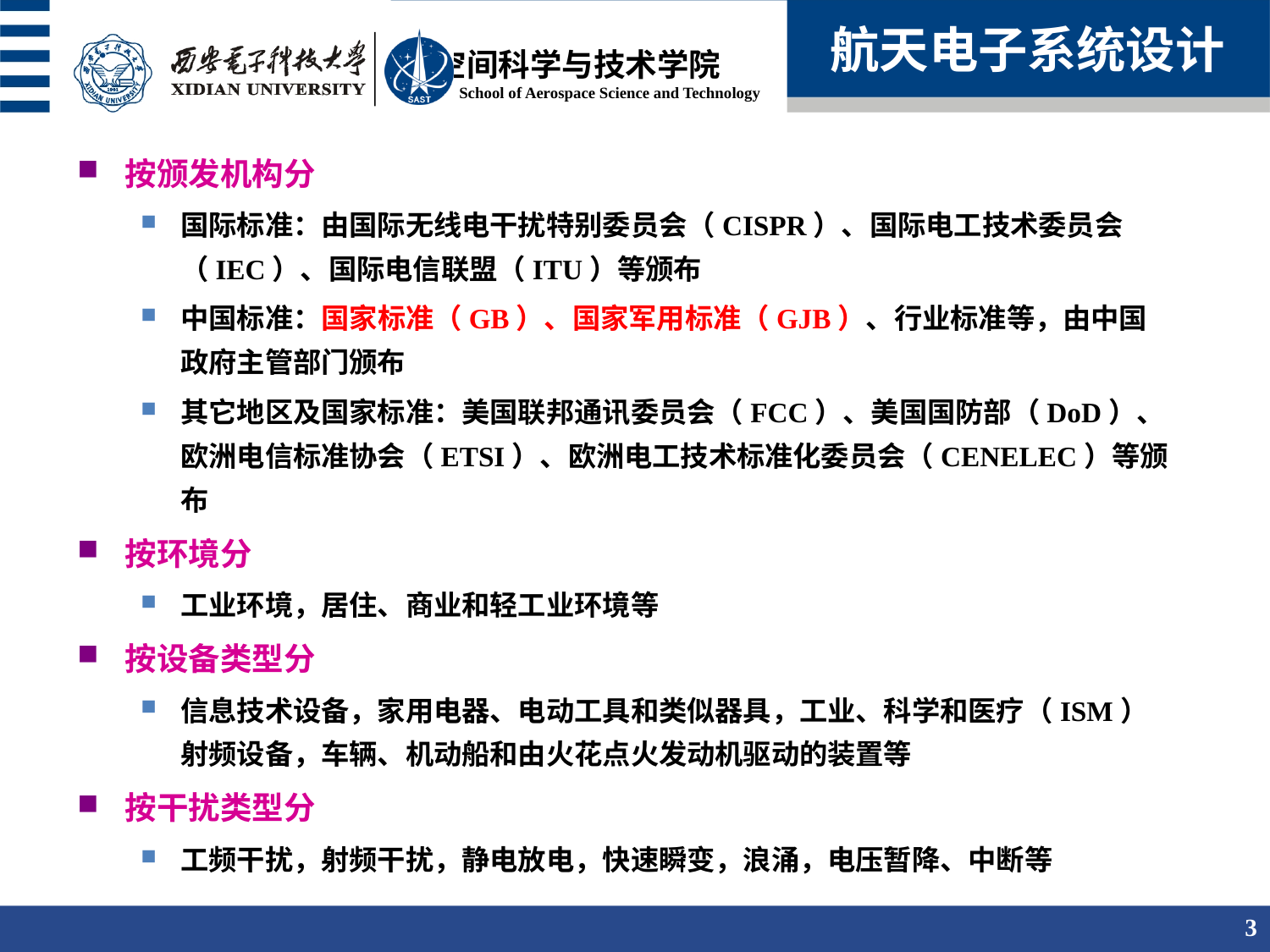

航天电子系统设计
按颁发机构分
国际标准：由国际无线电干扰特别委员会（CISPR）、国际电工技术委员会（IEC）、国际电信联盟（ITU）等颁布
中国标准：国家标准（GB）、国家军用标准（GJB）、行业标准等，由中国政府主管部门颁布
其它地区及国家标准：美国联邦通讯委员会（FCC）、美国国防部（DoD）、欧洲电信标准协会（ETSI）、欧洲电工技术标准化委员会（CENELEC）等颁布
按环境分
工业环境，居住、商业和轻工业环境等
按设备类型分
信息技术设备，家用电器、电动工具和类似器具，工业、科学和医疗（ISM）射频设备，车辆、机动船和由火花点火发动机驱动的装置等
按干扰类型分
工频干扰，射频干扰，静电放电，快速瞬变，浪涌，电压暂降、中断等